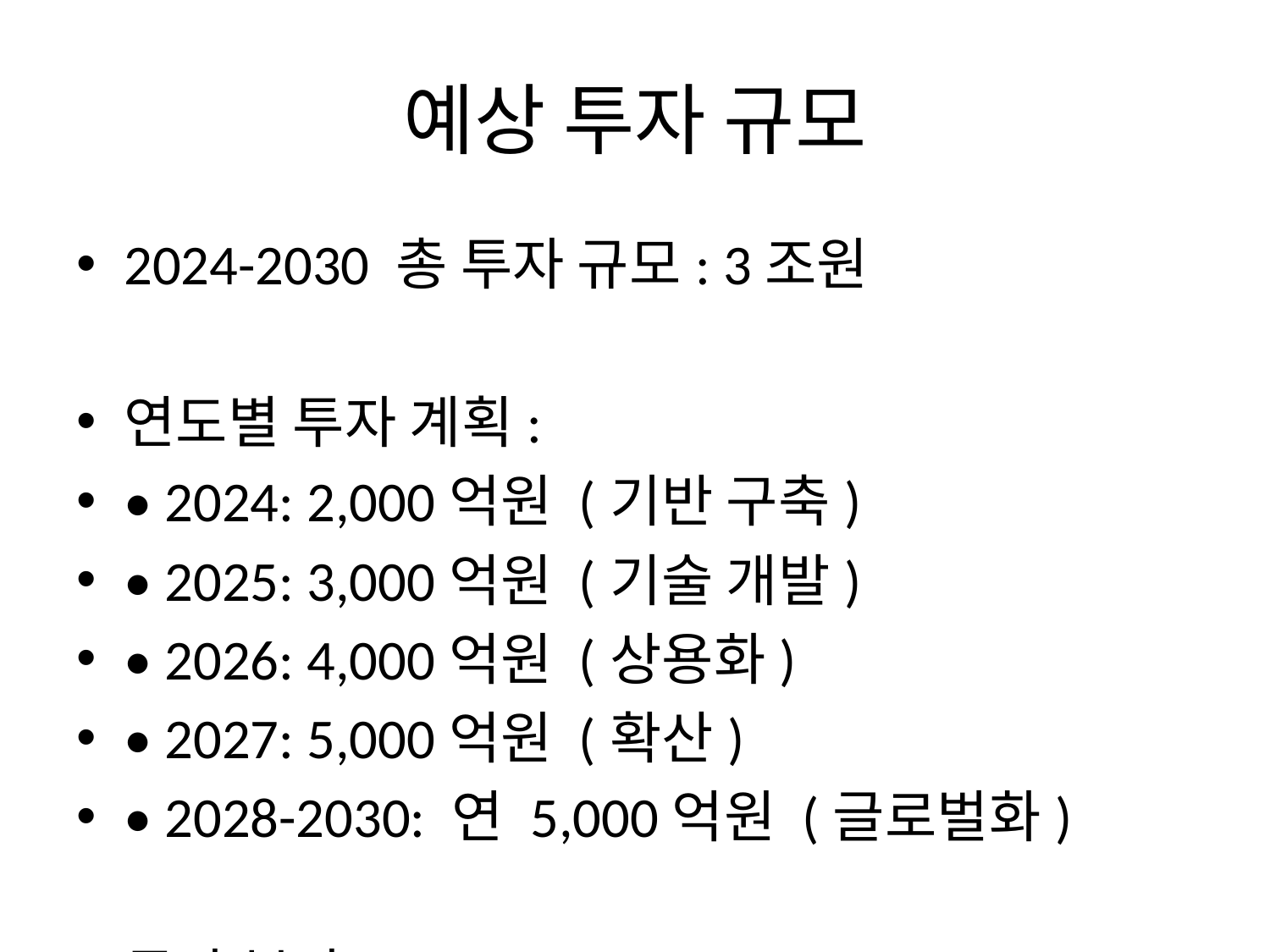

# 예상 투자 규모
2024-2030 총 투자 규모: 3조원

연도별 투자 계획:
• 2024: 2,000억원 (기반 구축)
• 2025: 3,000억원 (기술 개발)
• 2026: 4,000억원 (상용화)
• 2027: 5,000억원 (확산)
• 2028-2030: 연 5,000억원 (글로벌화)

투자 분야:
• R&D: 40%
• 인프라: 25%
• 인력 양성: 20%
• 국제 협력: 15%